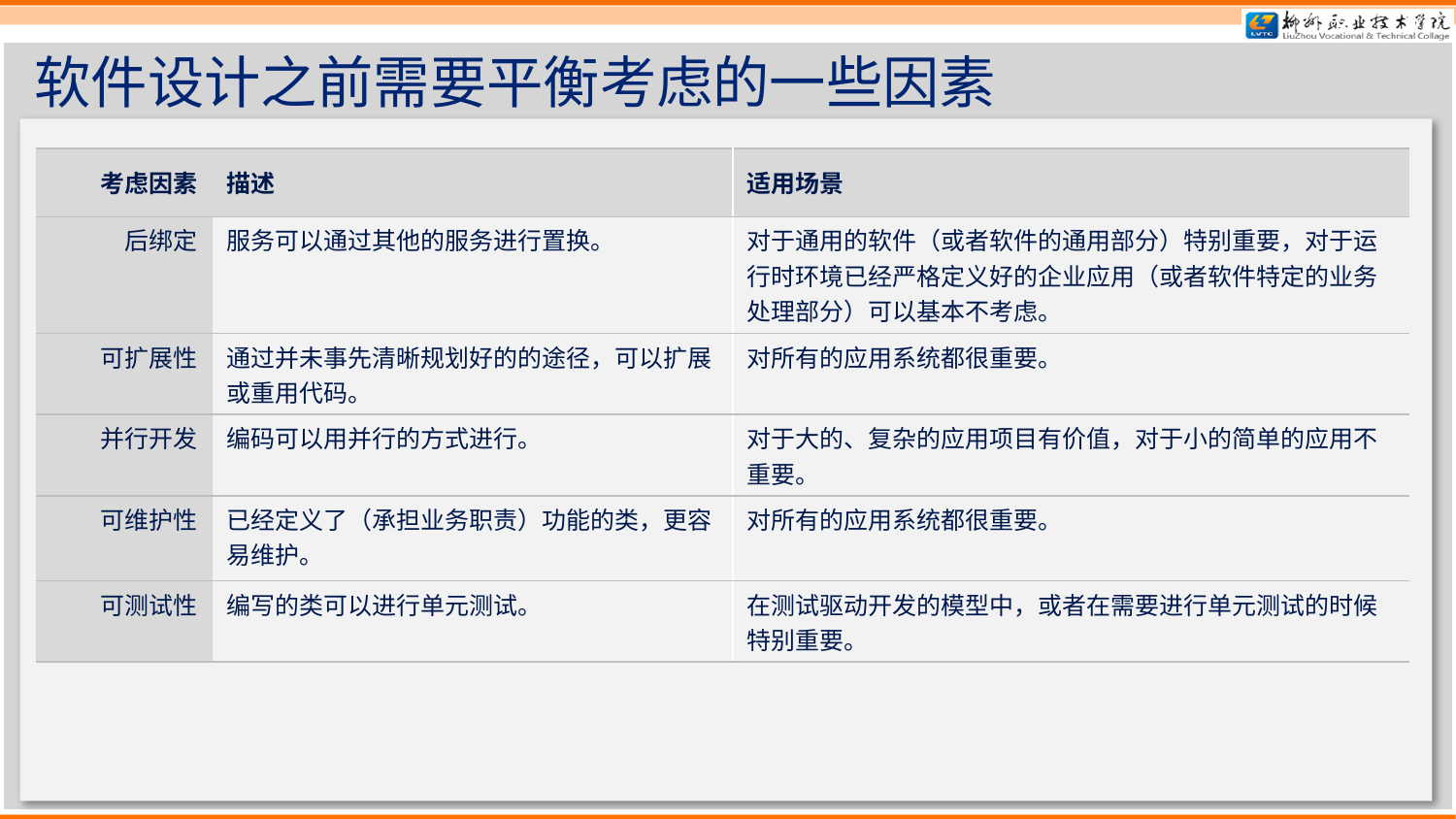

# 软件设计之前需要平衡考虑的一些因素
| 考虑因素 | 描述 | 适用场景 |
| --- | --- | --- |
| 后绑定 | 服务可以通过其他的服务进行置换。 | 对于通用的软件（或者软件的通用部分）特别重要，对于运行时环境已经严格定义好的企业应用（或者软件特定的业务处理部分）可以基本不考虑。 |
| 可扩展性 | 通过并未事先清晰规划好的的途径，可以扩展或重用代码。 | 对所有的应用系统都很重要。 |
| 并行开发 | 编码可以用并行的方式进行。 | 对于大的、复杂的应用项目有价值，对于小的简单的应用不重要。 |
| 可维护性 | 已经定义了（承担业务职责）功能的类，更容易维护。 | 对所有的应用系统都很重要。 |
| 可测试性 | 编写的类可以进行单元测试。 | 在测试驱动开发的模型中，或者在需要进行单元测试的时候特别重要。 |